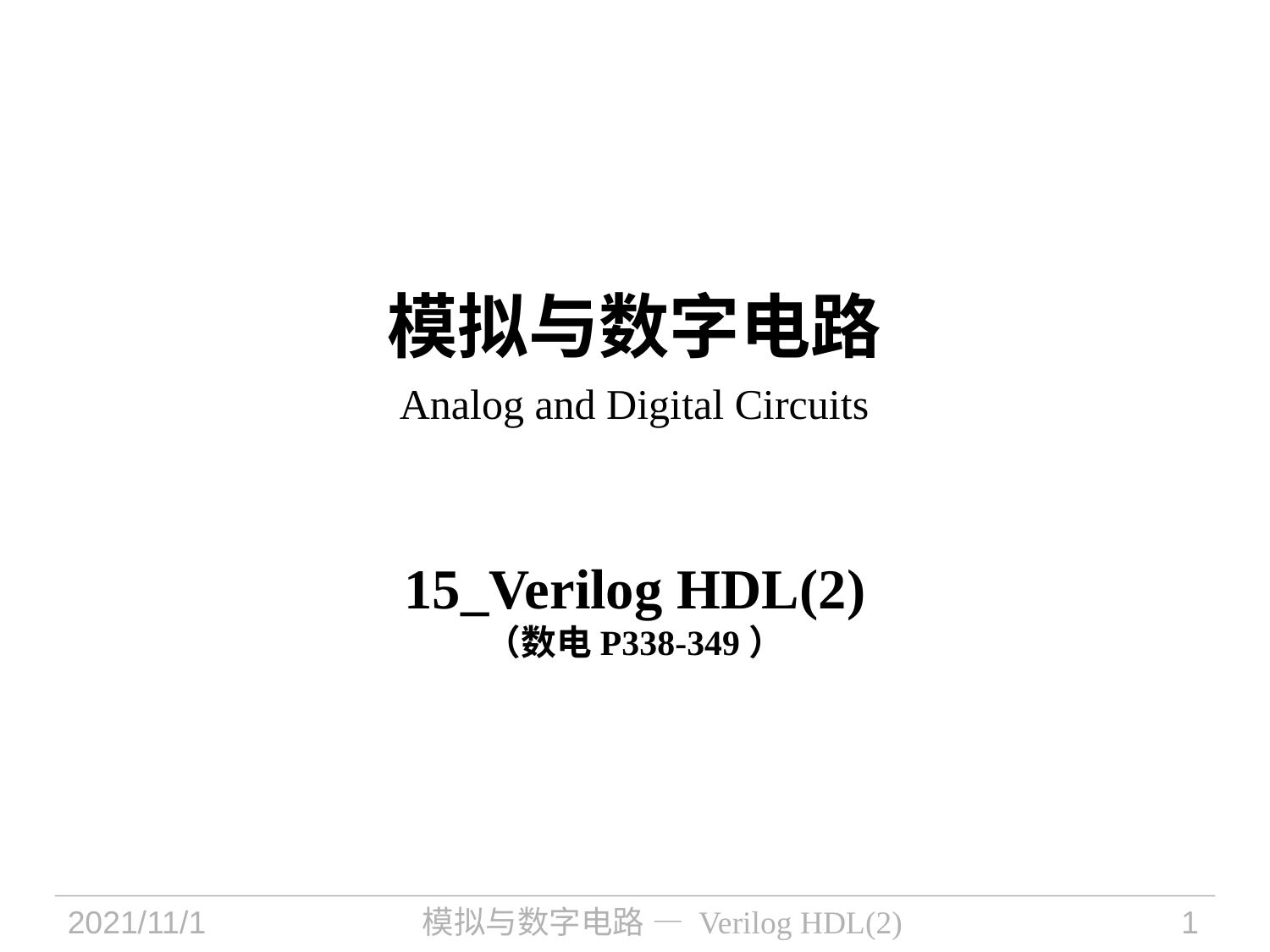

# 模拟与数字电路 Analog and Digital Circuits
15_Verilog HDL(2)
（数电P338-349）
2021/11/1
模拟与数字电路 — Verilog HDL(2)
1